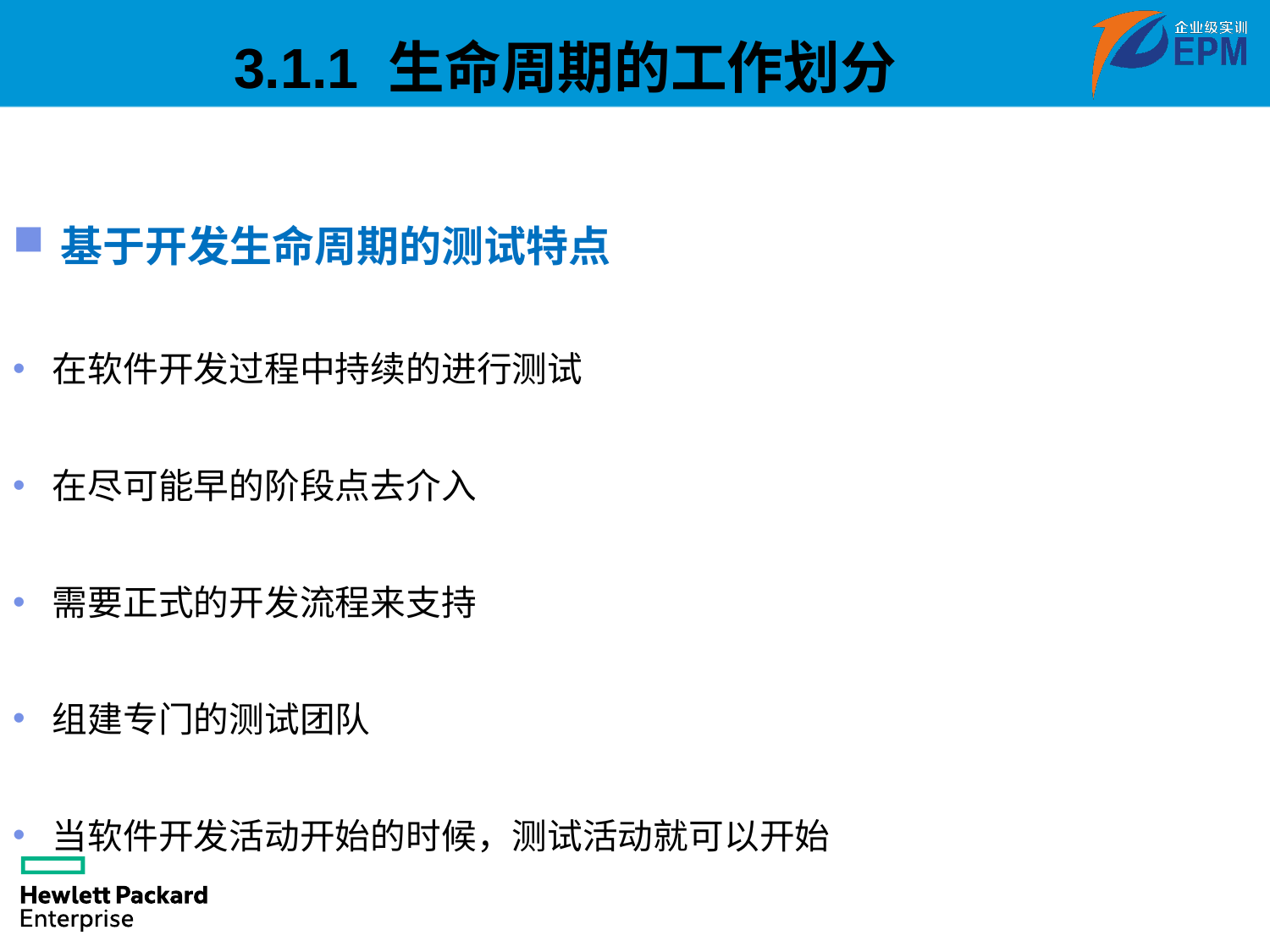

3.1.1 生命周期的工作划分

基于开发生命周期的测试特点

在软件开发过程中持续的进行测试

在尽可能早的阶段点去介入

需要正式的开发流程来支持

组建专门的测试团队

当软件开发活动开始的时候，测试活动就可以开始